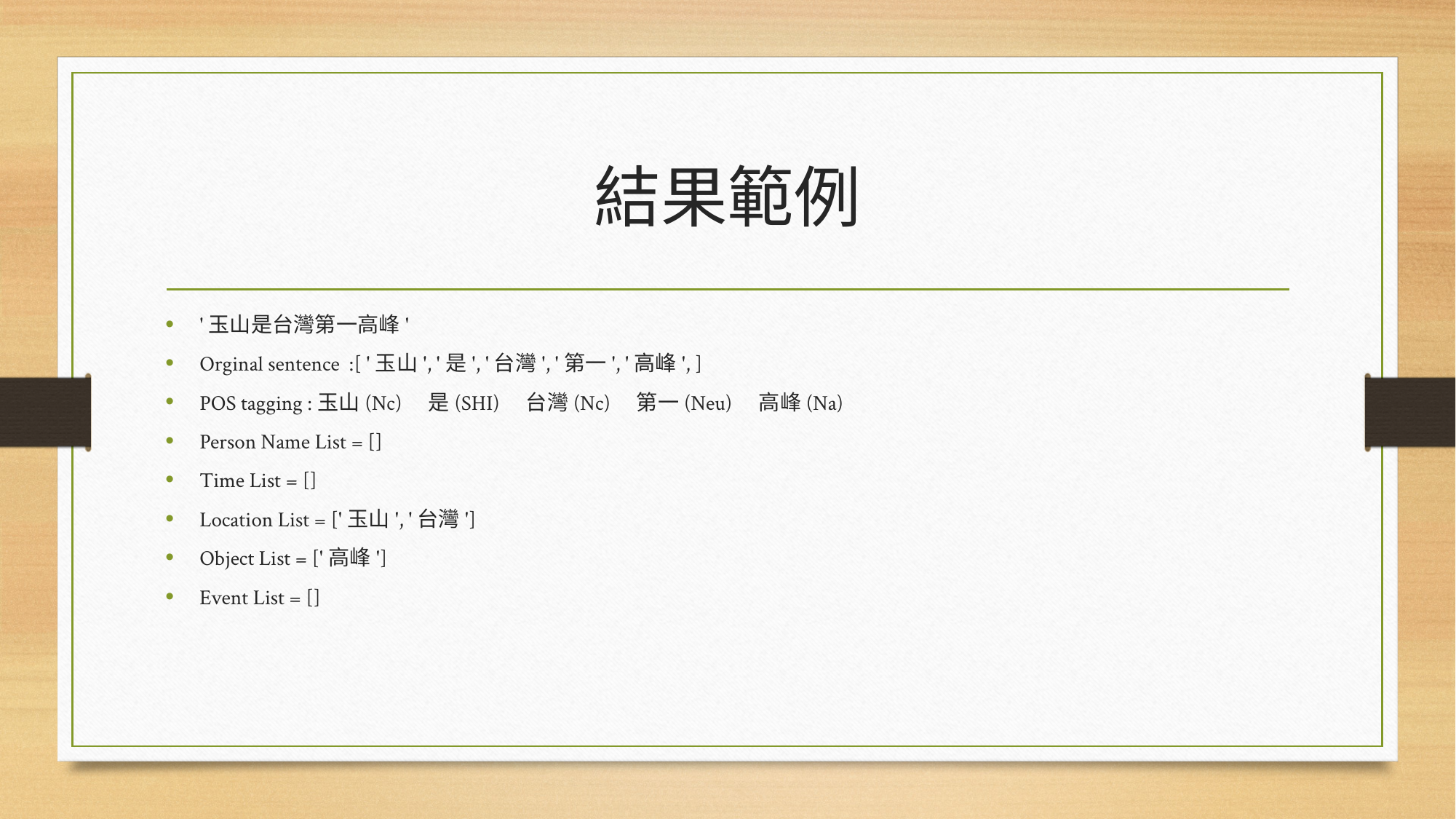

# 結果範例
'玉山是台灣第一高峰'
Orginal sentence  :[ '玉山', '是', '台灣', '第一', '高峰', ]
POS tagging :玉山(Nc)　是(SHI)　台灣(Nc)　第一(Neu)　高峰(Na)
Person Name List = []
Time List = []
Location List = ['玉山', '台灣']
Object List = ['高峰']
Event List = []